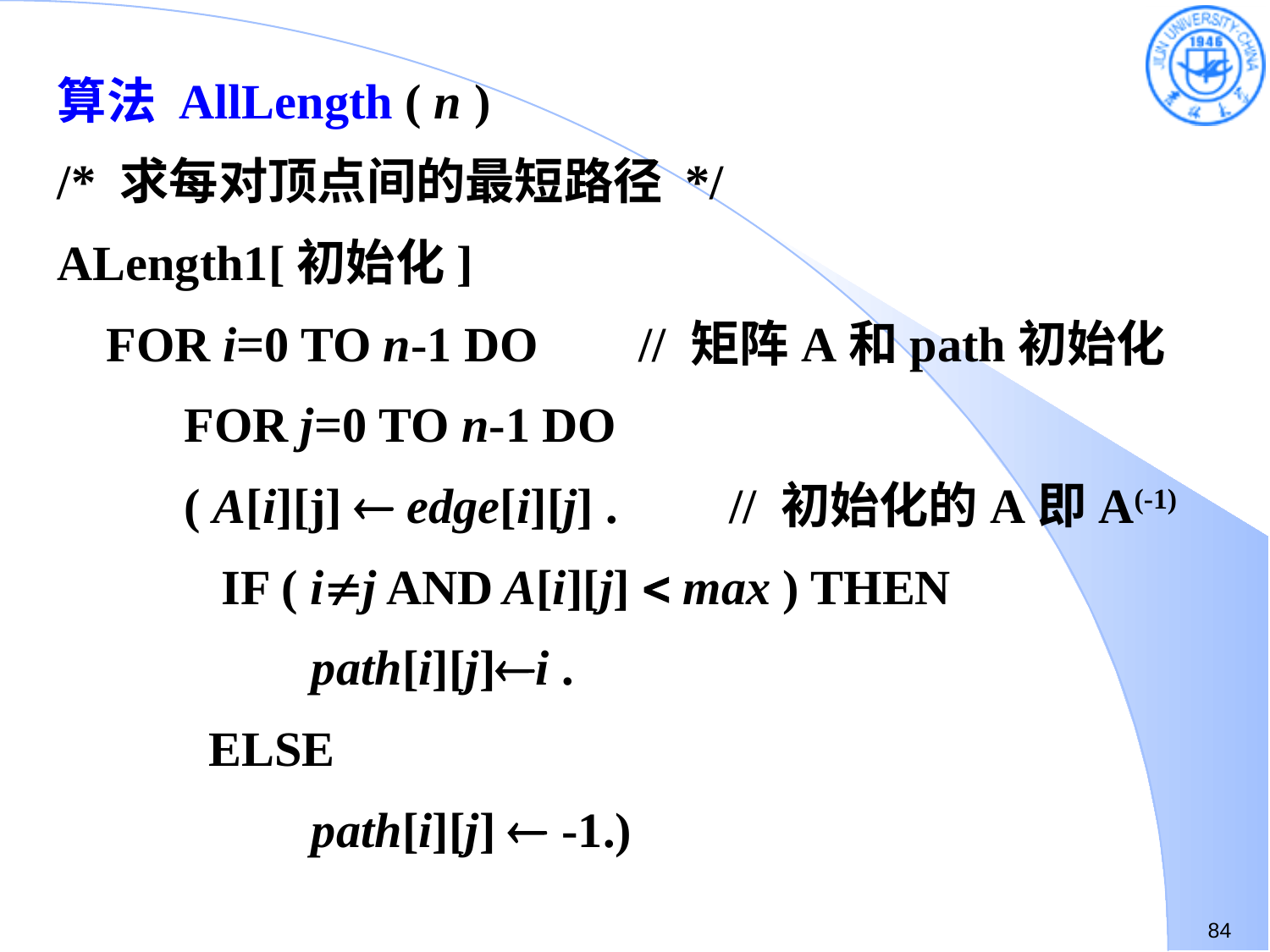

算法 AllLength ( n )
/* 求每对顶点间的最短路径 */
ALength1[初始化]
    FOR i=0 TO n-1 DO	      // 矩阵A和path初始化
	FOR j=0 TO n-1 DO
	( A[i][j] ← edge[i][j] .	   // 初始化的A即A(-1)
	   IF ( i≠j AND A[i][j] < max ) THEN
		path[i][j]←i .
	  ELSE
		path[i][j] ← -1.)